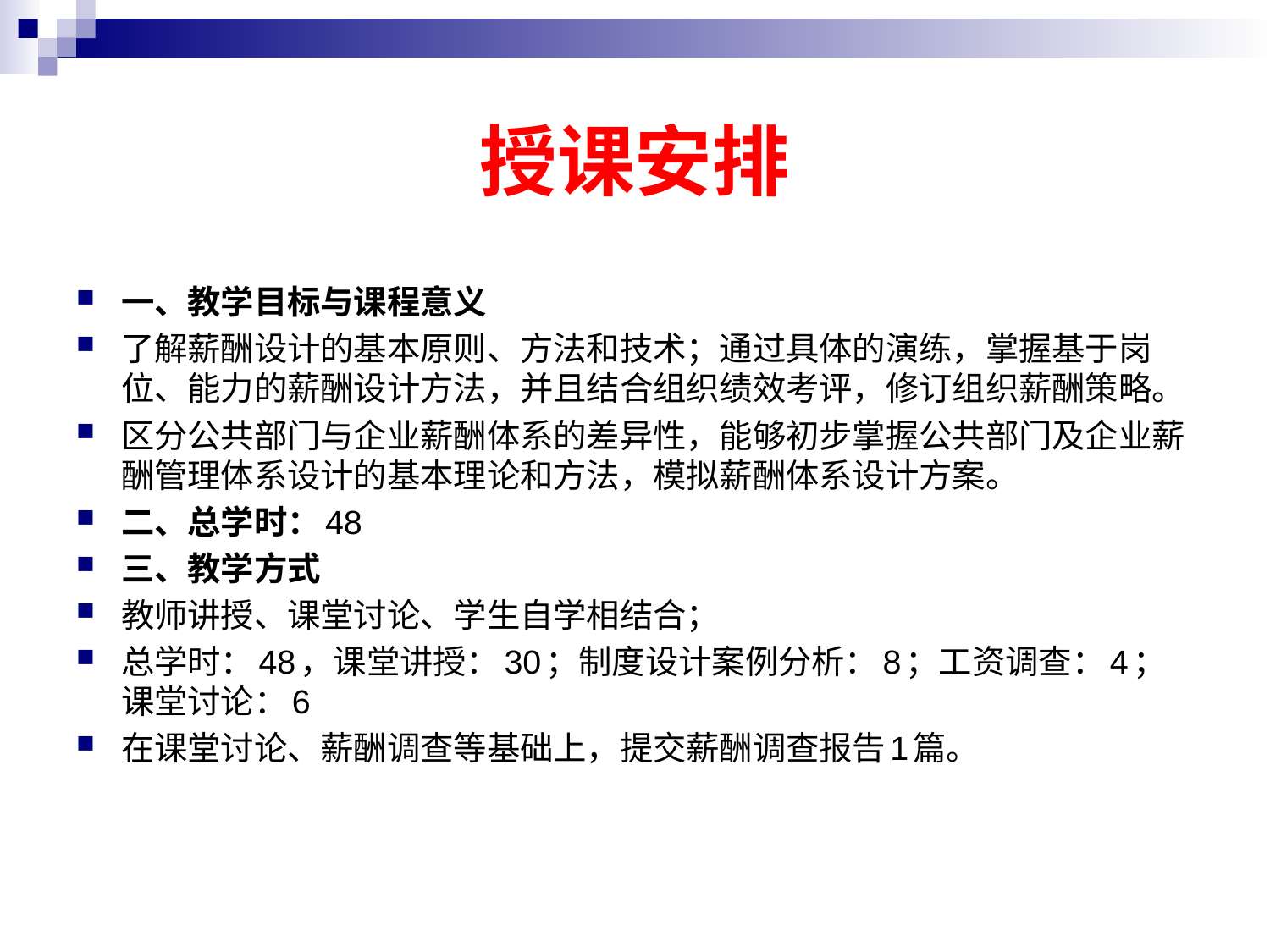

# 授课安排
一、教学目标与课程意义
了解薪酬设计的基本原则、方法和技术；通过具体的演练，掌握基于岗位、能力的薪酬设计方法，并且结合组织绩效考评，修订组织薪酬策略。
区分公共部门与企业薪酬体系的差异性，能够初步掌握公共部门及企业薪酬管理体系设计的基本理论和方法，模拟薪酬体系设计方案。
二、总学时：48
三、教学方式
教师讲授、课堂讨论、学生自学相结合；
总学时：48，课堂讲授：30；制度设计案例分析：8；工资调查：4；课堂讨论：6
在课堂讨论、薪酬调查等基础上，提交薪酬调查报告1篇。

2